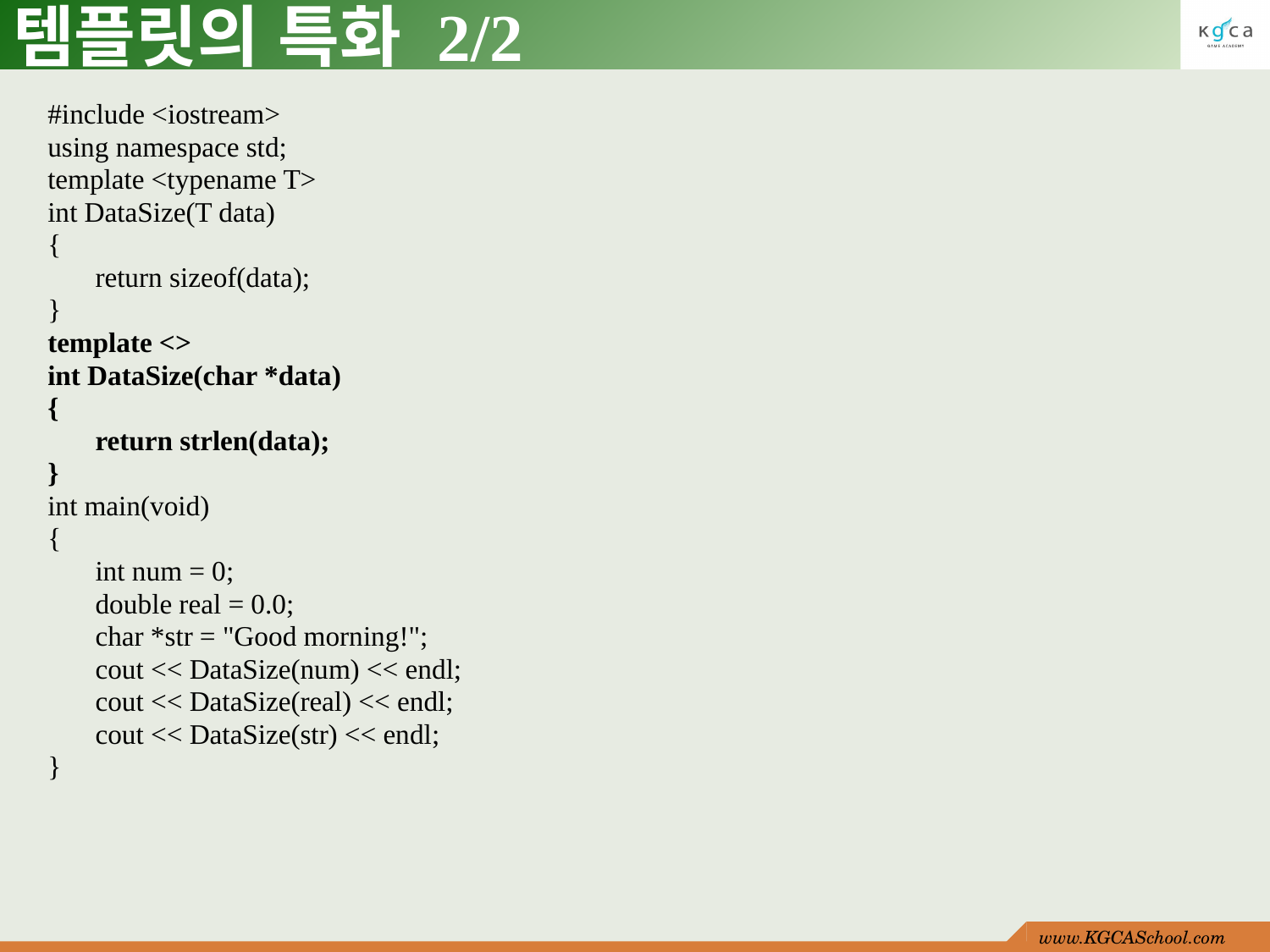

# 템플릿의 특화 2/2
#include <iostream>
using namespace std;
template <typename T>
int DataSize(T data)
{
	return sizeof(data);
}
template <>
int DataSize(char *data)
{
	return strlen(data);
}
int main(void)
{
	int num = 0;
	double real = 0.0;
	char *str = "Good morning!";
	cout << DataSize(num) << endl;
	cout << DataSize(real) << endl;
	cout << DataSize(str) << endl;
}